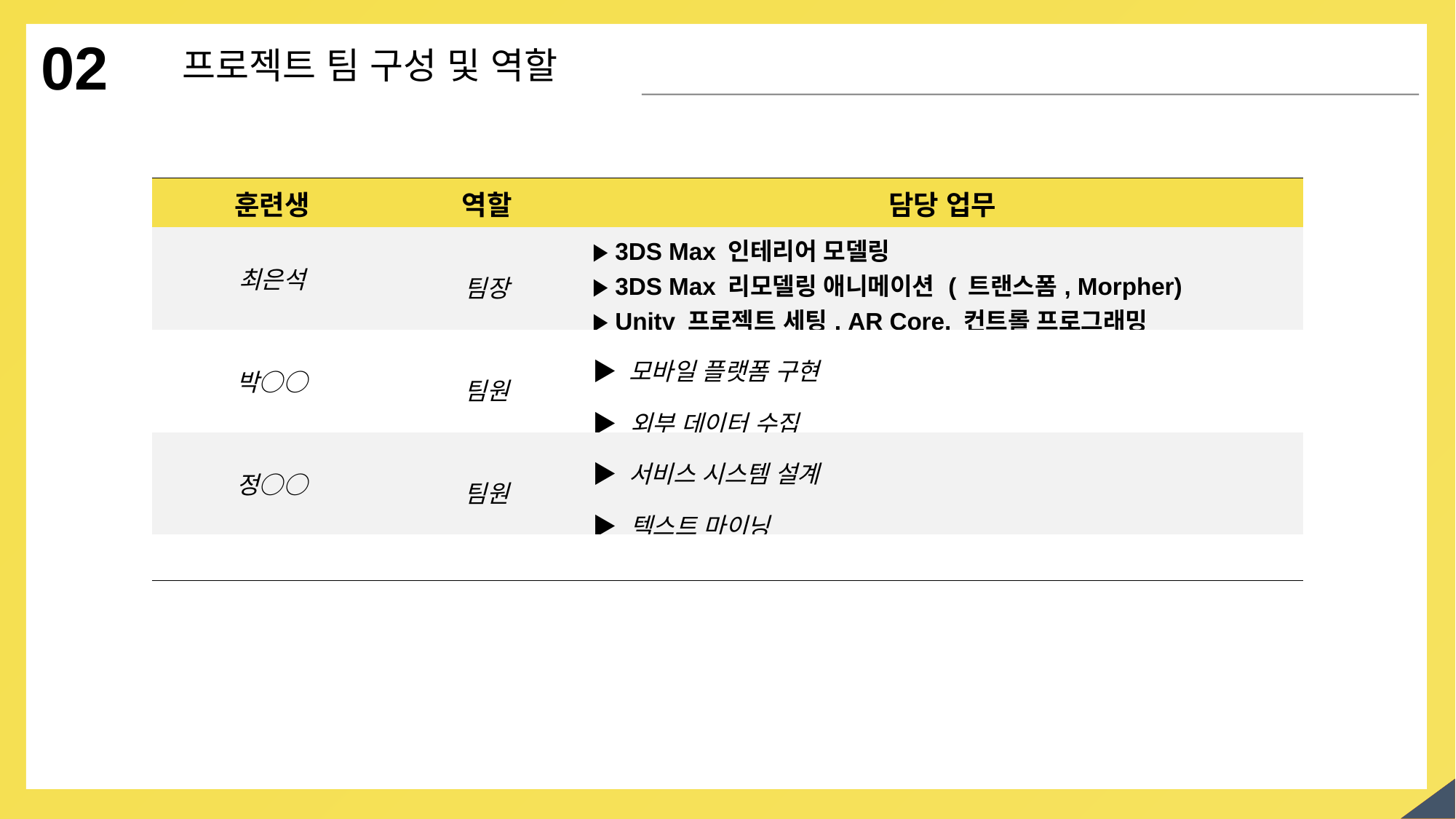

02

프로젝트 팀 구성 및 역할

| 훈련생 | 역할 | 담당 업무 |
| --- | --- | --- |
| 최은석 | 팀장 | ▶ 3DS Max 인테리어 모델링 ▶ 3DS Max 리모델링 애니메이션 ( 트랜스폼, Morpher) ▶ Unity 프로젝트 세팅, AR Core, 컨트롤 프로그래밍 |
| 박○○ | 팀원 | ▶ 모바일 플랫폼 구현 ▶ 외부 데이터 수집 |
| 정○○ | 팀원 | ▶ 서비스 시스템 설계 ▶ 텍스트 마이닝 |
|  |  |  |